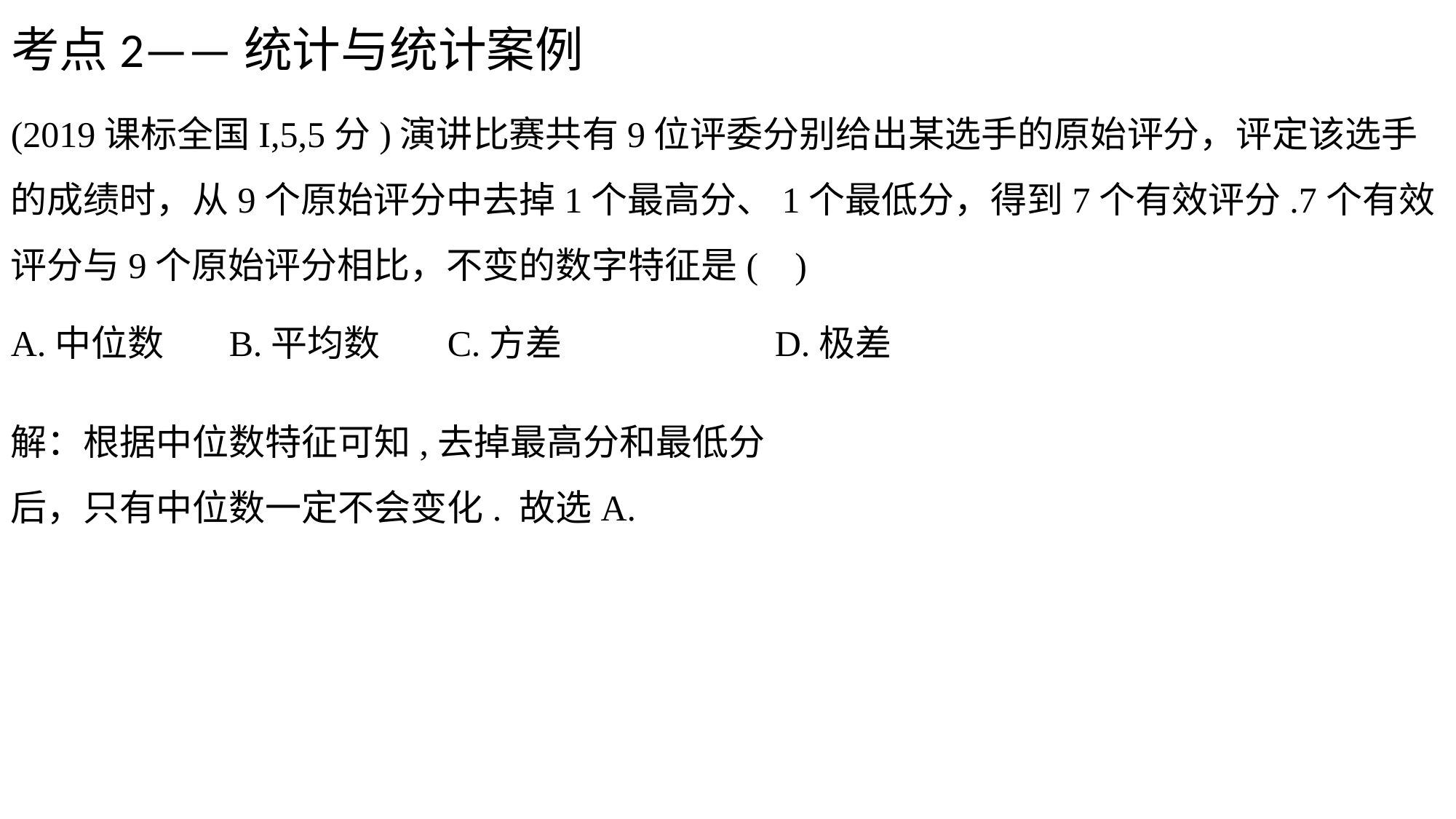

考点2——统计与统计案例
(2019课标全国I,5,5分)演讲比赛共有9位评委分别给出某选手的原始评分，评定该选手的成绩时，从9个原始评分中去掉1个最高分、1个最低分，得到7个有效评分.7个有效评分与9个原始评分相比，不变的数字特征是(    )
A.中位数	B.平均数	C.方差		D.极差
解：根据中位数特征可知,去掉最高分和最低分
后，只有中位数一定不会变化. 故选A.